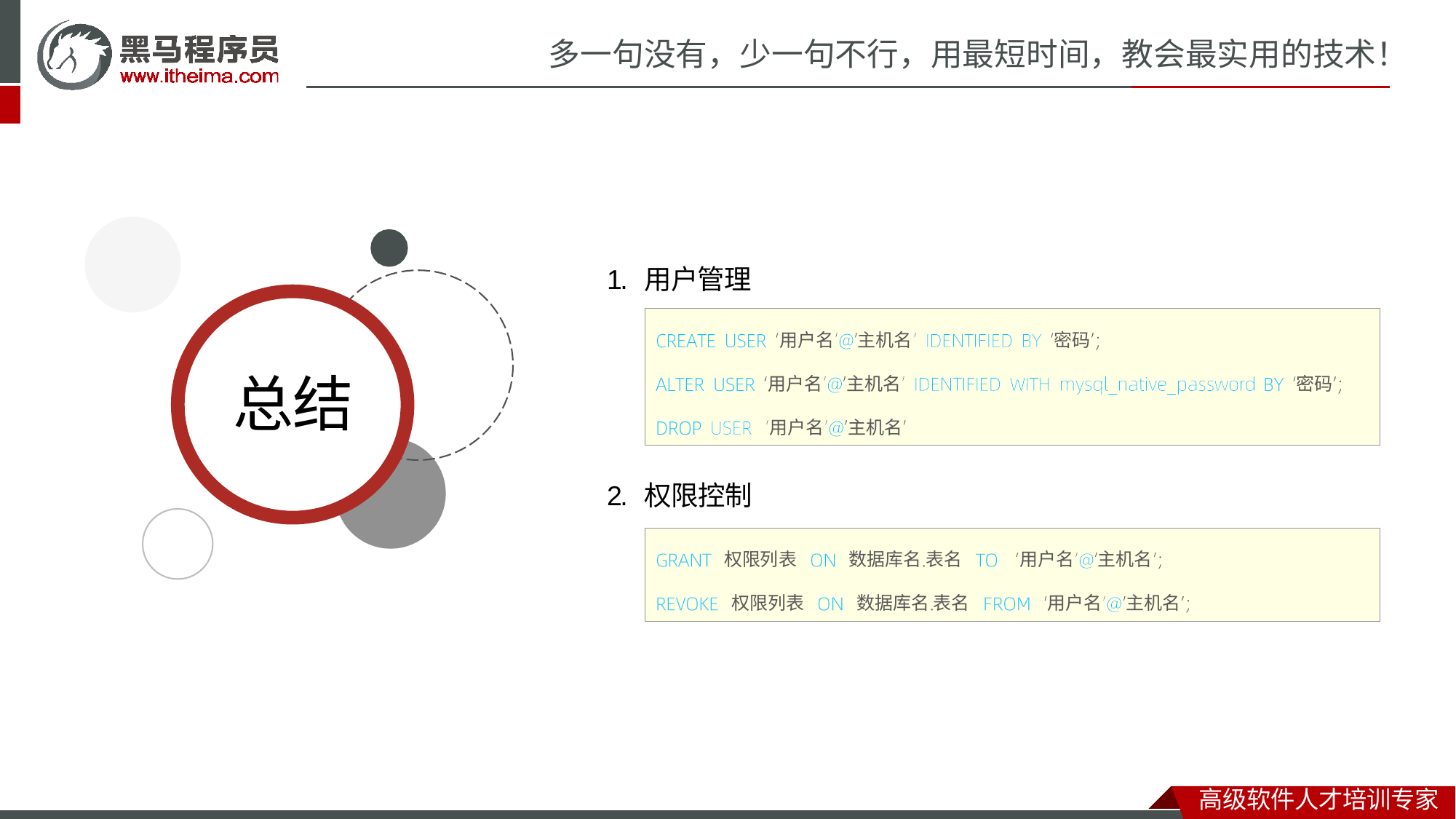

# 多一句没有，少一句不行，用最短时间，教会最实用的技术！

1. 用户管理

用户名	主机名
密码
总结

用户名	主机名
密码

用户名	主机名

2. 权限控制

权限列表
数据库名 表名
用户名	主机名

权限列表
数据库名 表名
用户名	主机名
高级软件人才培训专家